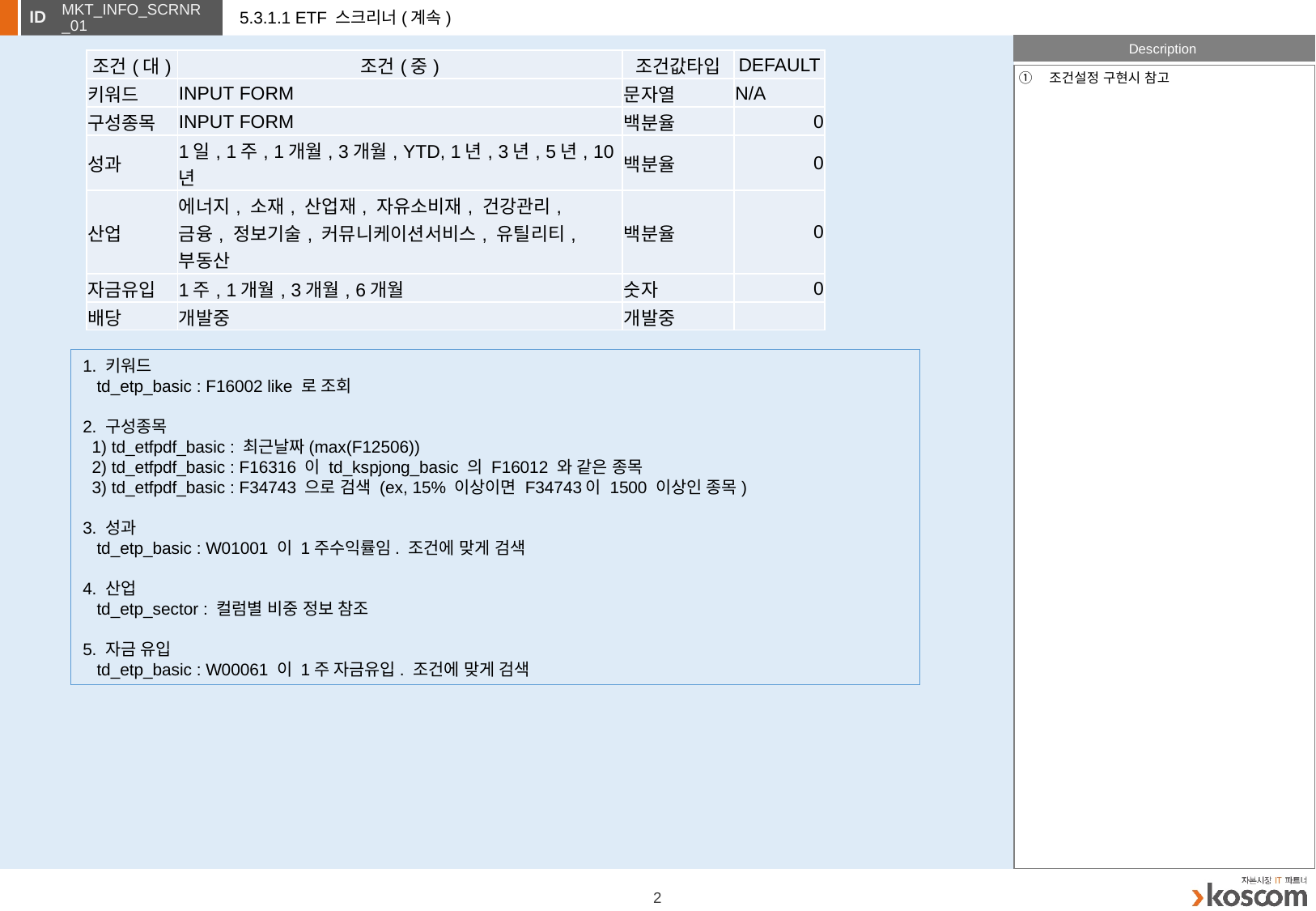

# 5.3.1.1 ETF 스크리너(계속)
MKT_INFO_SCRNR_01
| 조건(대) | 조건(중) | 조건값타입 | DEFAULT |
| --- | --- | --- | --- |
| 키워드 | INPUT FORM | 문자열 | N/A |
| 구성종목 | INPUT FORM | 백분율 | 0 |
| 성과 | 1일, 1주, 1개월, 3개월, YTD, 1년, 3년, 5년, 10년 | 백분율 | 0 |
| 산업 | 에너지, 소재, 산업재, 자유소비재, 건강관리, 금융, 정보기술, 커뮤니케이션서비스, 유틸리티, 부동산 | 백분율 | 0 |
| 자금유입 | 1주, 1개월, 3개월, 6개월 | 숫자 | 0 |
| 배당 | 개발중 | 개발중 |  |
조건설정 구현시 참고
1. 키워드
   td_etp_basic : F16002 like 로 조회

2. 구성종목
  1) td_etfpdf_basic : 최근날짜(max(F12506))
  2) td_etfpdf_basic : F16316 이 td_kspjong_basic 의 F16012 와 같은 종목
  3) td_etfpdf_basic : F34743 으로 검색 (ex, 15% 이상이면 F34743이 1500 이상인 종목)

3. 성과
   td_etp_basic : W01001 이 1주수익률임. 조건에 맞게 검색

4. 산업
   td_etp_sector : 컬럼별 비중 정보 참조

5. 자금 유입
   td_etp_basic : W00061 이 1주 자금유입. 조건에 맞게 검색